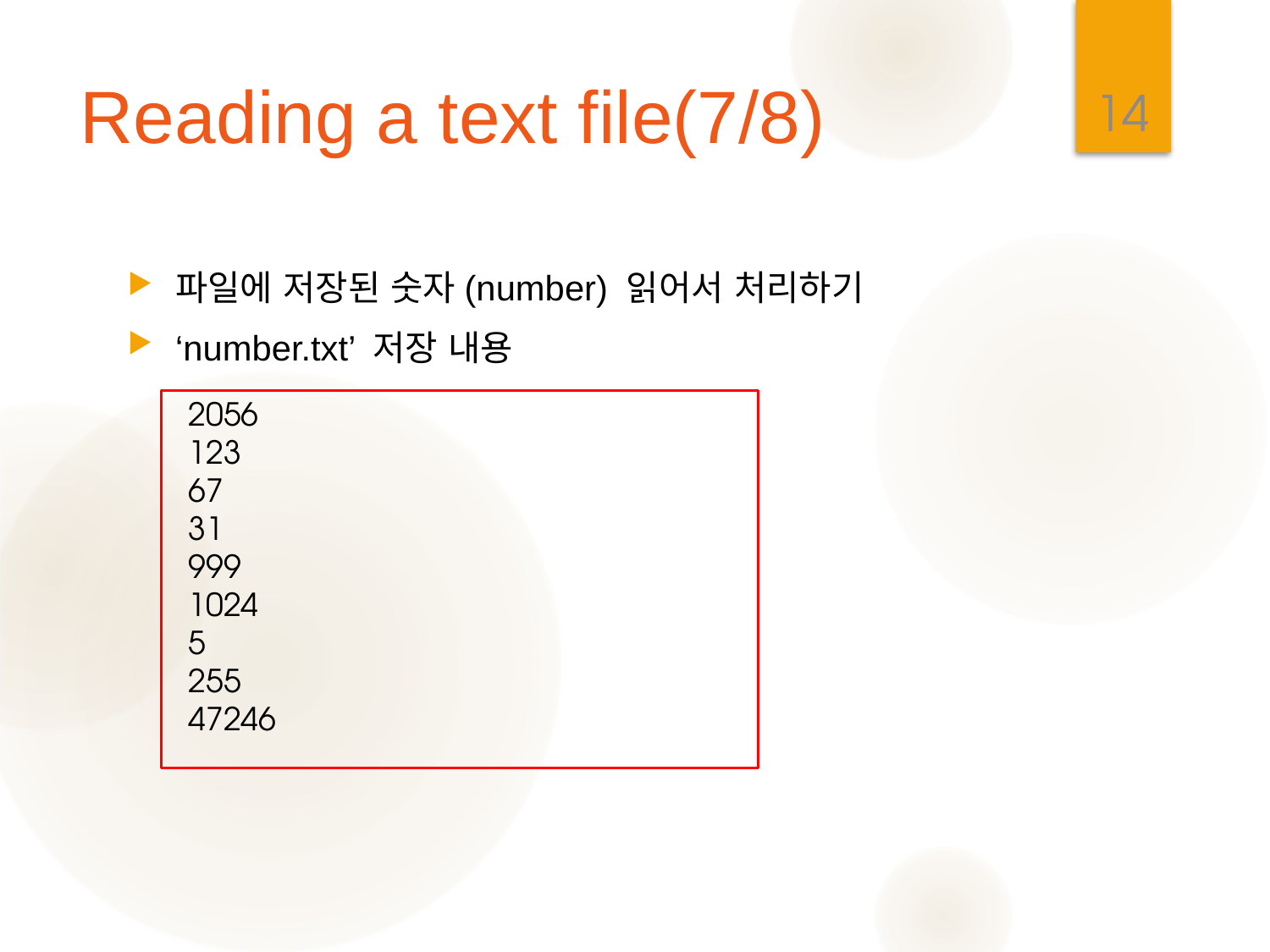

14
# Reading a text file(7/8)
파일에 저장된 숫자(number) 읽어서 처리하기
‘number.txt’ 저장 내용

2056
123
67
31
999
1024
5
255
47246